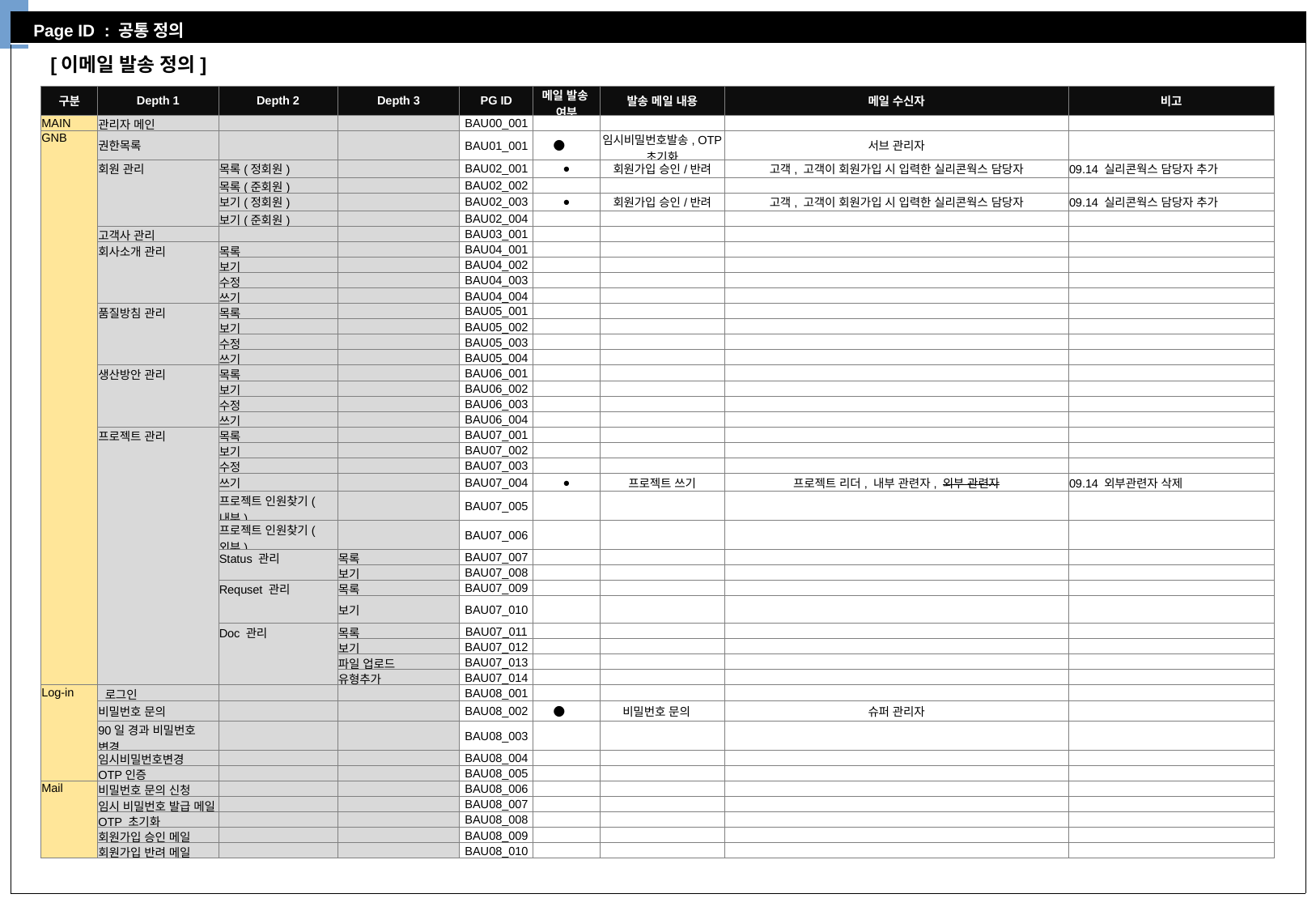

[이메일 발송 정의]
| 구분 | Depth 1 | Depth 2 | Depth 3 | PG ID | 메일 발송 여부 | 발송 메일 내용 | 메일 수신자 | 비고 |
| --- | --- | --- | --- | --- | --- | --- | --- | --- |
| MAIN | 관리자 메인 |  |  | BAU00\_001 |  |  |  |  |
| GNB | 권한목록 |  |  | BAU01\_001 | ● | 임시비밀번호발송, OTP 초기화 | 서브 관리자 |  |
|  | 회원 관리 | 목록(정회원) |  | BAU02\_001 | ● | 회원가입 승인/반려 | 고객, 고객이 회원가입 시 입력한 실리콘웍스 담당자 | 09.14 실리콘웍스 담당자 추가 |
|  |  | 목록(준회원) |  | BAU02\_002 |  |  |  |  |
|  |  | 보기(정회원) |  | BAU02\_003 | ● | 회원가입 승인/반려 | 고객, 고객이 회원가입 시 입력한 실리콘웍스 담당자 | 09.14 실리콘웍스 담당자 추가 |
|  |  | 보기(준회원) |  | BAU02\_004 |  |  |  |  |
|  | 고객사 관리 |  |  | BAU03\_001 |  |  |  |  |
|  | 회사소개 관리 | 목록 |  | BAU04\_001 |  |  |  |  |
|  |  | 보기 |  | BAU04\_002 |  |  |  |  |
|  |  | 수정 |  | BAU04\_003 |  |  |  |  |
|  |  | 쓰기 |  | BAU04\_004 |  |  |  |  |
|  | 품질방침 관리 | 목록 |  | BAU05\_001 |  |  |  |  |
|  |  | 보기 |  | BAU05\_002 |  |  |  |  |
|  |  | 수정 |  | BAU05\_003 |  |  |  |  |
|  |  | 쓰기 |  | BAU05\_004 |  |  |  |  |
|  | 생산방안 관리 | 목록 |  | BAU06\_001 |  |  |  |  |
|  |  | 보기 |  | BAU06\_002 |  |  |  |  |
|  |  | 수정 |  | BAU06\_003 |  |  |  |  |
|  |  | 쓰기 |  | BAU06\_004 |  |  |  |  |
|  | 프로젝트 관리 | 목록 |  | BAU07\_001 |  |  |  |  |
|  |  | 보기 |  | BAU07\_002 |  |  |  |  |
|  |  | 수정 |  | BAU07\_003 |  |  |  |  |
|  |  | 쓰기 |  | BAU07\_004 | ● | 프로젝트 쓰기 | 프로젝트 리더, 내부 관련자, 외부 관련자 | 09.14 외부관련자 삭제 |
|  |  | 프로젝트 인원찾기(내부) |  | BAU07\_005 |  |  |  |  |
|  |  | 프로젝트 인원찾기(외부) |  | BAU07\_006 |  |  |  |  |
|  |  | Status 관리 | 목록 | BAU07\_007 |  |  |  |  |
|  |  |  | 보기 | BAU07\_008 |  |  |  |  |
|  |  | Requset 관리 | 목록 | BAU07\_009 |  |  |  |  |
|  |  |  | 보기 | BAU07\_010 |  |  |  |  |
|  |  | Doc 관리 | 목록 | BAU07\_011 |  |  |  |  |
|  |  |  | 보기 | BAU07\_012 |  |  |  |  |
|  |  |  | 파일 업로드 | BAU07\_013 |  |  |  |  |
|  |  |  | 유형추가 | BAU07\_014 |  |  |  |  |
| Log-in | 로그인 |  |  | BAU08\_001 |  |  |  |  |
|  | 비밀번호 문의 |  |  | BAU08\_002 | ● | 비밀번호 문의 | 슈퍼 관리자 |  |
|  | 90일 경과 비밀번호 변경 |  |  | BAU08\_003 |  |  |  |  |
|  | 임시비밀번호변경 |  |  | BAU08\_004 |  |  |  |  |
|  | OTP인증 |  |  | BAU08\_005 |  |  |  |  |
| Mail | 비밀번호 문의 신청 |  |  | BAU08\_006 |  |  |  |  |
|  | 임시 비밀번호 발급 메일 |  |  | BAU08\_007 |  |  |  |  |
|  | OTP 초기화 |  |  | BAU08\_008 |  |  |  |  |
|  | 회원가입 승인 메일 |  |  | BAU08\_009 |  |  |  |  |
|  | 회원가입 반려 메일 |  |  | BAU08\_010 |  |  |  |  |